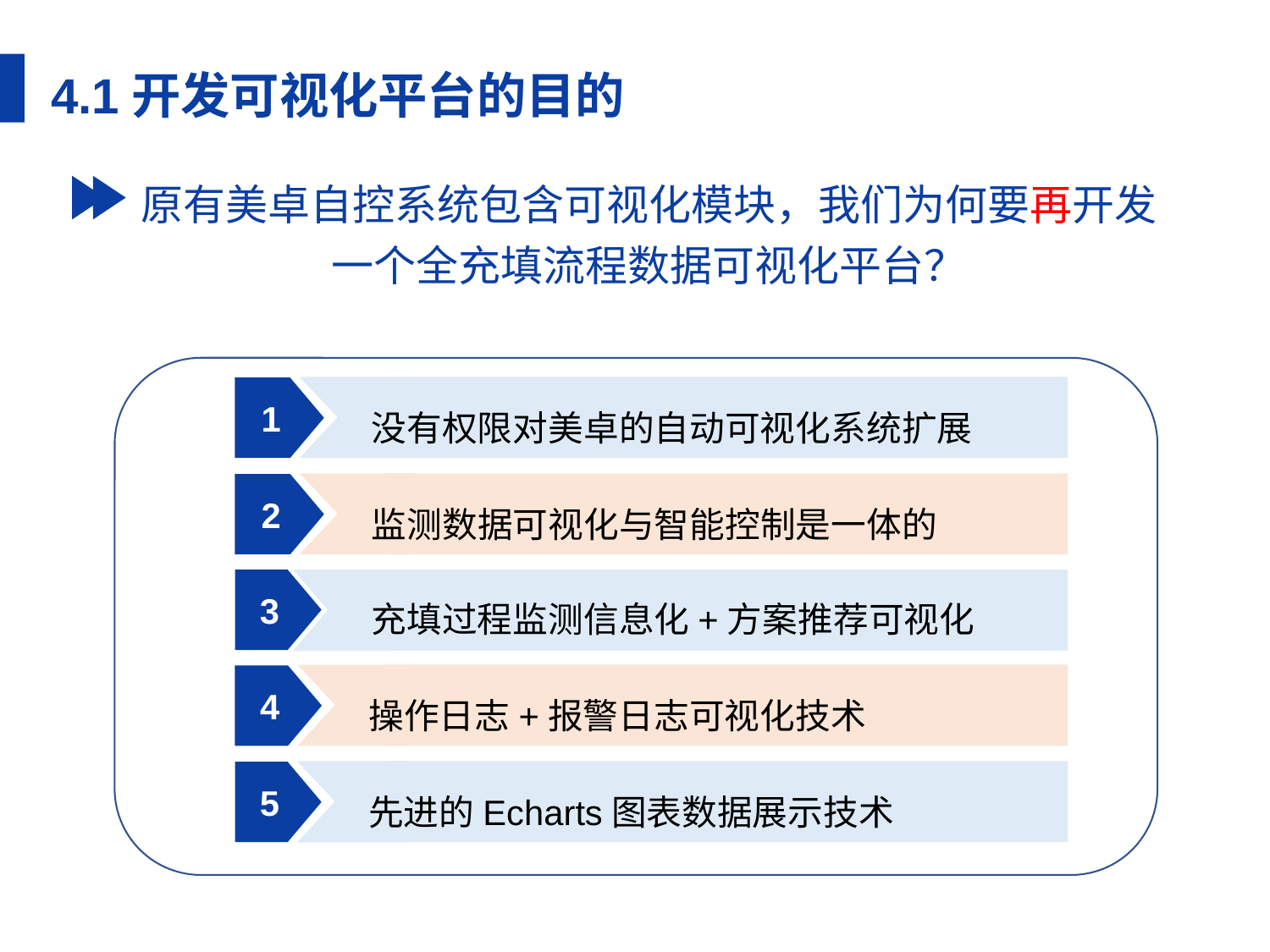

4.1开发可视化平台的目的

原有美卓自控系统包含可视化模块，我们为何要再开发一个全充填流程数据可视化平台？

1
没有权限对美卓的自动可视化系统扩展

2
监测数据可视化与智能控制是一体的
3

充填过程监测信息化+方案推荐可视化

4
操作日志+报警日志可视化技术

5
先进的Echarts图表数据展示技术